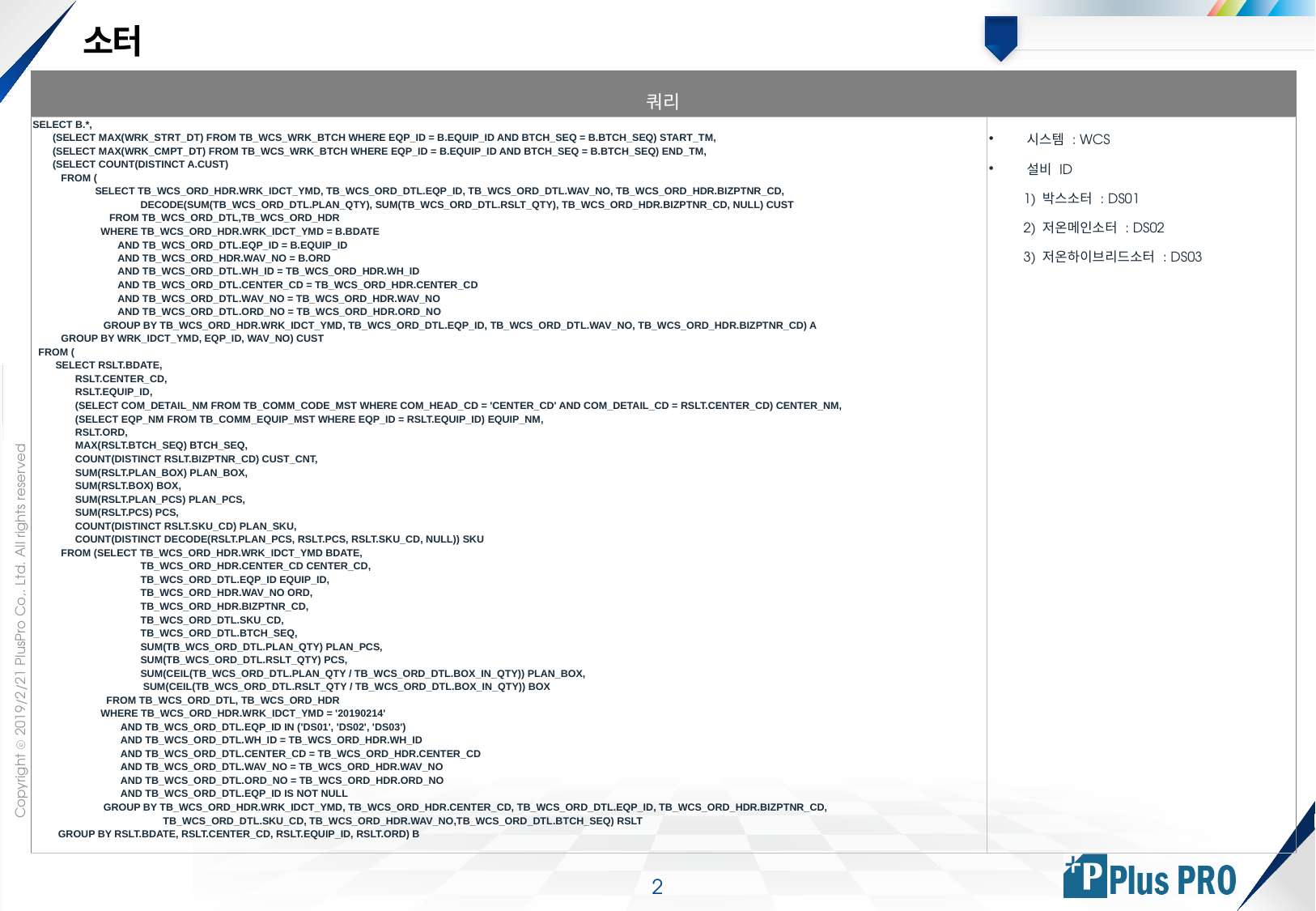

# 소터

| 쿼리 |  |
| --- | --- |
| SELECT B.\*, (SELECT MAX(WRK\_STRT\_DT) FROM TB\_WCS\_WRK\_BTCH WHERE EQP\_ID = B.EQUIP\_ID AND BTCH\_SEQ = B.BTCH\_SEQ) START\_TM, (SELECT MAX(WRK\_CMPT\_DT) FROM TB\_WCS\_WRK\_BTCH WHERE EQP\_ID = B.EQUIP\_ID AND BTCH\_SEQ = B.BTCH\_SEQ) END\_TM, (SELECT COUNT(DISTINCT A.CUST) FROM ( SELECT TB\_WCS\_ORD\_HDR.WRK\_IDCT\_YMD, TB\_WCS\_ORD\_DTL.EQP\_ID, TB\_WCS\_ORD\_DTL.WAV\_NO, TB\_WCS\_ORD\_HDR.BIZPTNR\_CD, DECODE(SUM(TB\_WCS\_ORD\_DTL.PLAN\_QTY), SUM(TB\_WCS\_ORD\_DTL.RSLT\_QTY), TB\_WCS\_ORD\_HDR.BIZPTNR\_CD, NULL) CUST FROM TB\_WCS\_ORD\_DTL,TB\_WCS\_ORD\_HDR WHERE TB\_WCS\_ORD\_HDR.WRK\_IDCT\_YMD = B.BDATE AND TB\_WCS\_ORD\_DTL.EQP\_ID = B.EQUIP\_ID AND TB\_WCS\_ORD\_HDR.WAV\_NO = B.ORD AND TB\_WCS\_ORD\_DTL.WH\_ID = TB\_WCS\_ORD\_HDR.WH\_ID AND TB\_WCS\_ORD\_DTL.CENTER\_CD = TB\_WCS\_ORD\_HDR.CENTER\_CD AND TB\_WCS\_ORD\_DTL.WAV\_NO = TB\_WCS\_ORD\_HDR.WAV\_NO AND TB\_WCS\_ORD\_DTL.ORD\_NO = TB\_WCS\_ORD\_HDR.ORD\_NO GROUP BY TB\_WCS\_ORD\_HDR.WRK\_IDCT\_YMD, TB\_WCS\_ORD\_DTL.EQP\_ID, TB\_WCS\_ORD\_DTL.WAV\_NO, TB\_WCS\_ORD\_HDR.BIZPTNR\_CD) A GROUP BY WRK\_IDCT\_YMD, EQP\_ID, WAV\_NO) CUST FROM ( SELECT RSLT.BDATE, RSLT.CENTER\_CD, RSLT.EQUIP\_ID, (SELECT COM\_DETAIL\_NM FROM TB\_COMM\_CODE\_MST WHERE COM\_HEAD\_CD = 'CENTER\_CD' AND COM\_DETAIL\_CD = RSLT.CENTER\_CD) CENTER\_NM, (SELECT EQP\_NM FROM TB\_COMM\_EQUIP\_MST WHERE EQP\_ID = RSLT.EQUIP\_ID) EQUIP\_NM, RSLT.ORD, MAX(RSLT.BTCH\_SEQ) BTCH\_SEQ, COUNT(DISTINCT RSLT.BIZPTNR\_CD) CUST\_CNT, SUM(RSLT.PLAN\_BOX) PLAN\_BOX, SUM(RSLT.BOX) BOX, SUM(RSLT.PLAN\_PCS) PLAN\_PCS, SUM(RSLT.PCS) PCS, COUNT(DISTINCT RSLT.SKU\_CD) PLAN\_SKU, COUNT(DISTINCT DECODE(RSLT.PLAN\_PCS, RSLT.PCS, RSLT.SKU\_CD, NULL)) SKU FROM (SELECT TB\_WCS\_ORD\_HDR.WRK\_IDCT\_YMD BDATE, TB\_WCS\_ORD\_HDR.CENTER\_CD CENTER\_CD, TB\_WCS\_ORD\_DTL.EQP\_ID EQUIP\_ID, TB\_WCS\_ORD\_HDR.WAV\_NO ORD, TB\_WCS\_ORD\_HDR.BIZPTNR\_CD, TB\_WCS\_ORD\_DTL.SKU\_CD, TB\_WCS\_ORD\_DTL.BTCH\_SEQ, SUM(TB\_WCS\_ORD\_DTL.PLAN\_QTY) PLAN\_PCS, SUM(TB\_WCS\_ORD\_DTL.RSLT\_QTY) PCS, SUM(CEIL(TB\_WCS\_ORD\_DTL.PLAN\_QTY / TB\_WCS\_ORD\_DTL.BOX\_IN\_QTY)) PLAN\_BOX, SUM(CEIL(TB\_WCS\_ORD\_DTL.RSLT\_QTY / TB\_WCS\_ORD\_DTL.BOX\_IN\_QTY)) BOX FROM TB\_WCS\_ORD\_DTL, TB\_WCS\_ORD\_HDR WHERE TB\_WCS\_ORD\_HDR.WRK\_IDCT\_YMD = '20190214' AND TB\_WCS\_ORD\_DTL.EQP\_ID IN ('DS01', 'DS02', 'DS03') AND TB\_WCS\_ORD\_DTL.WH\_ID = TB\_WCS\_ORD\_HDR.WH\_ID AND TB\_WCS\_ORD\_DTL.CENTER\_CD = TB\_WCS\_ORD\_HDR.CENTER\_CD AND TB\_WCS\_ORD\_DTL.WAV\_NO = TB\_WCS\_ORD\_HDR.WAV\_NO AND TB\_WCS\_ORD\_DTL.ORD\_NO = TB\_WCS\_ORD\_HDR.ORD\_NO AND TB\_WCS\_ORD\_DTL.EQP\_ID IS NOT NULL GROUP BY TB\_WCS\_ORD\_HDR.WRK\_IDCT\_YMD, TB\_WCS\_ORD\_HDR.CENTER\_CD, TB\_WCS\_ORD\_DTL.EQP\_ID, TB\_WCS\_ORD\_HDR.BIZPTNR\_CD, TB\_WCS\_ORD\_DTL.SKU\_CD, TB\_WCS\_ORD\_HDR.WAV\_NO,TB\_WCS\_ORD\_DTL.BTCH\_SEQ) RSLT GROUP BY RSLT.BDATE, RSLT.CENTER\_CD, RSLT.EQUIP\_ID, RSLT.ORD) B | 시스템 : WCS 설비 ID 1) 박스소터 : DS01 2) 저온메인소터 : DS02 3) 저온하이브리드소터 : DS03 |
2